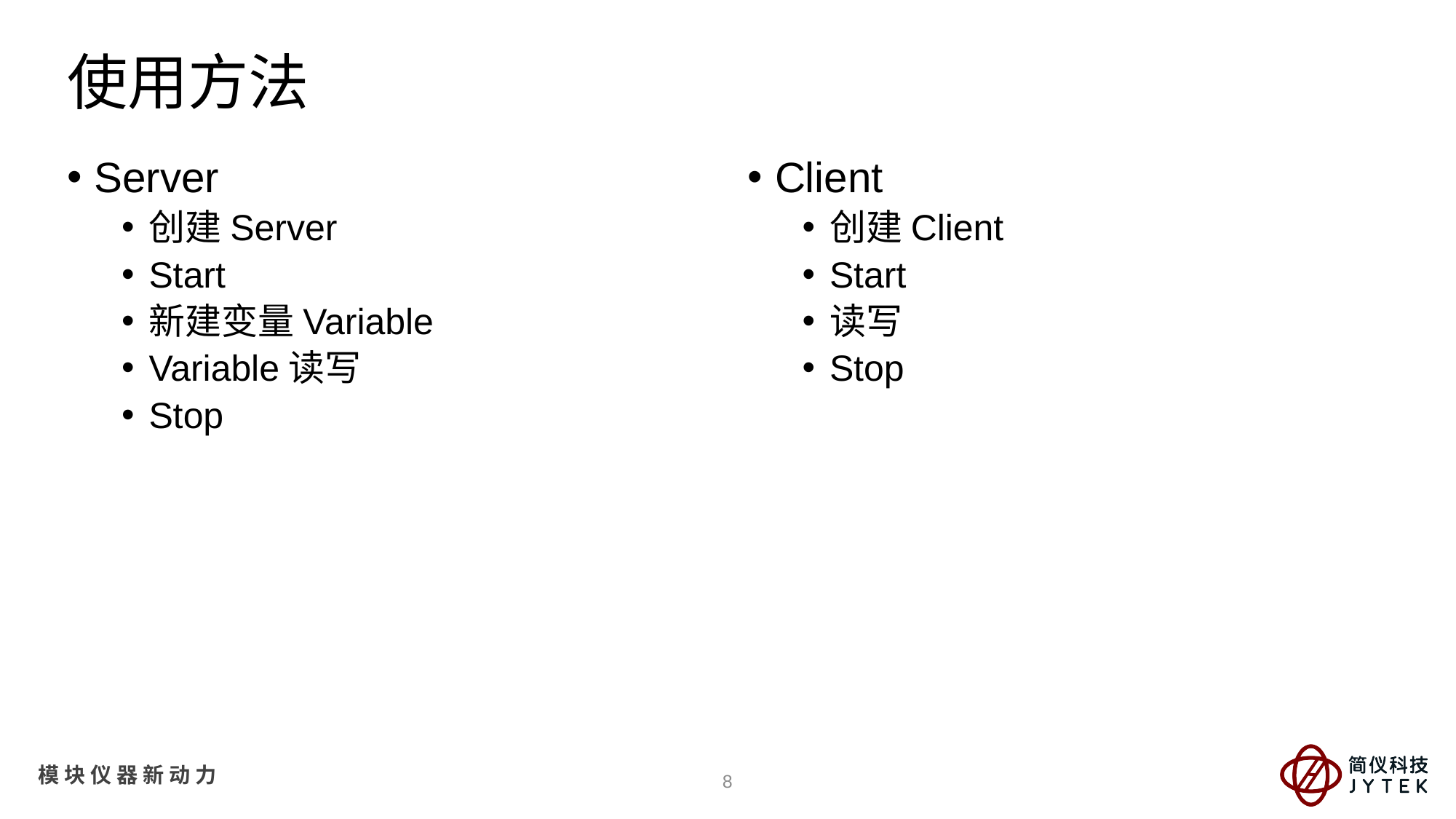

# 使用方法
Server
创建Server
Start
新建变量Variable
Variable读写
Stop
Client
创建Client
Start
读写
Stop
8